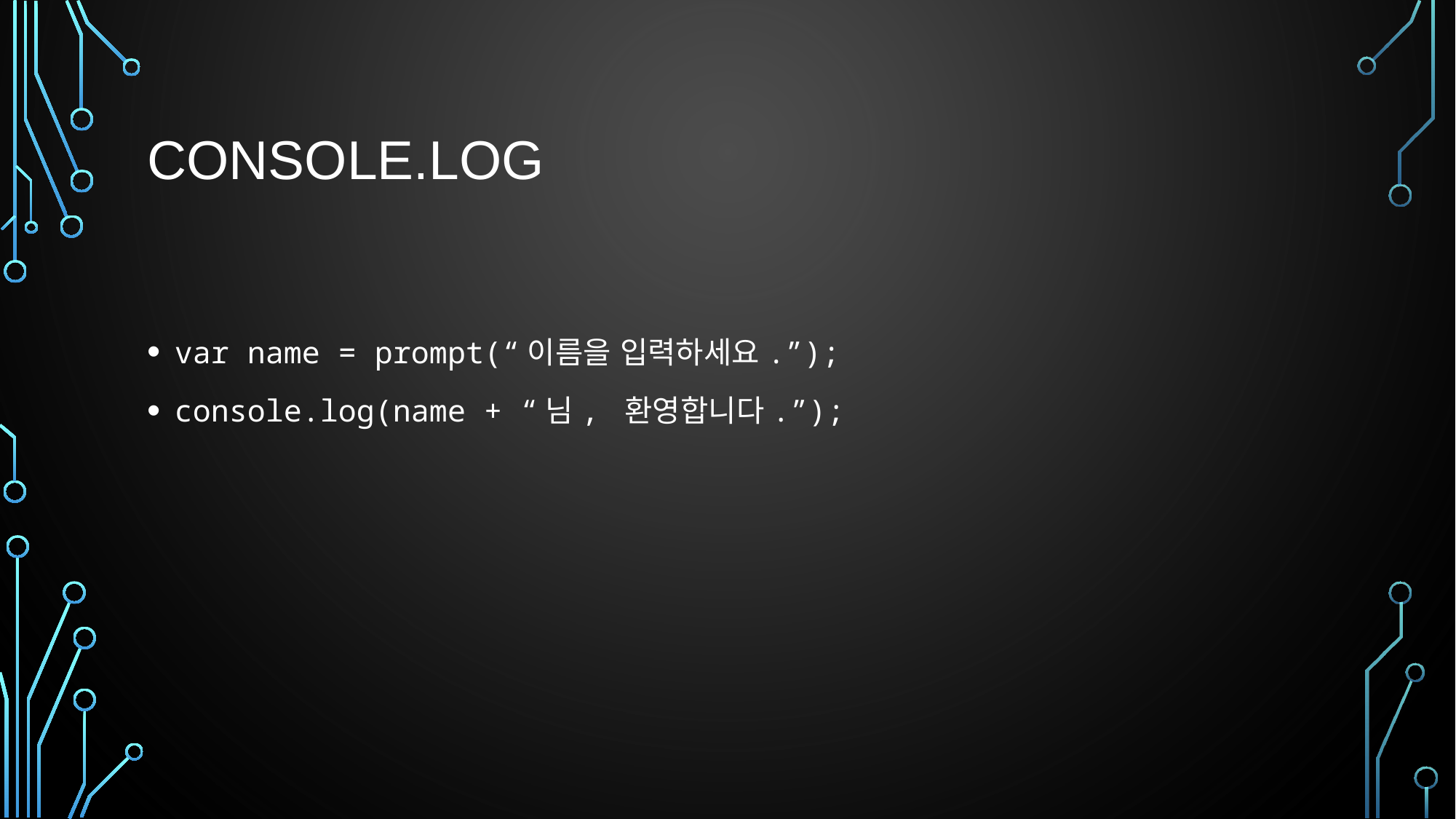

# console.log

var name = prompt(“이름을 입력하세요.”);
console.log(name + “님, 환영합니다.”);